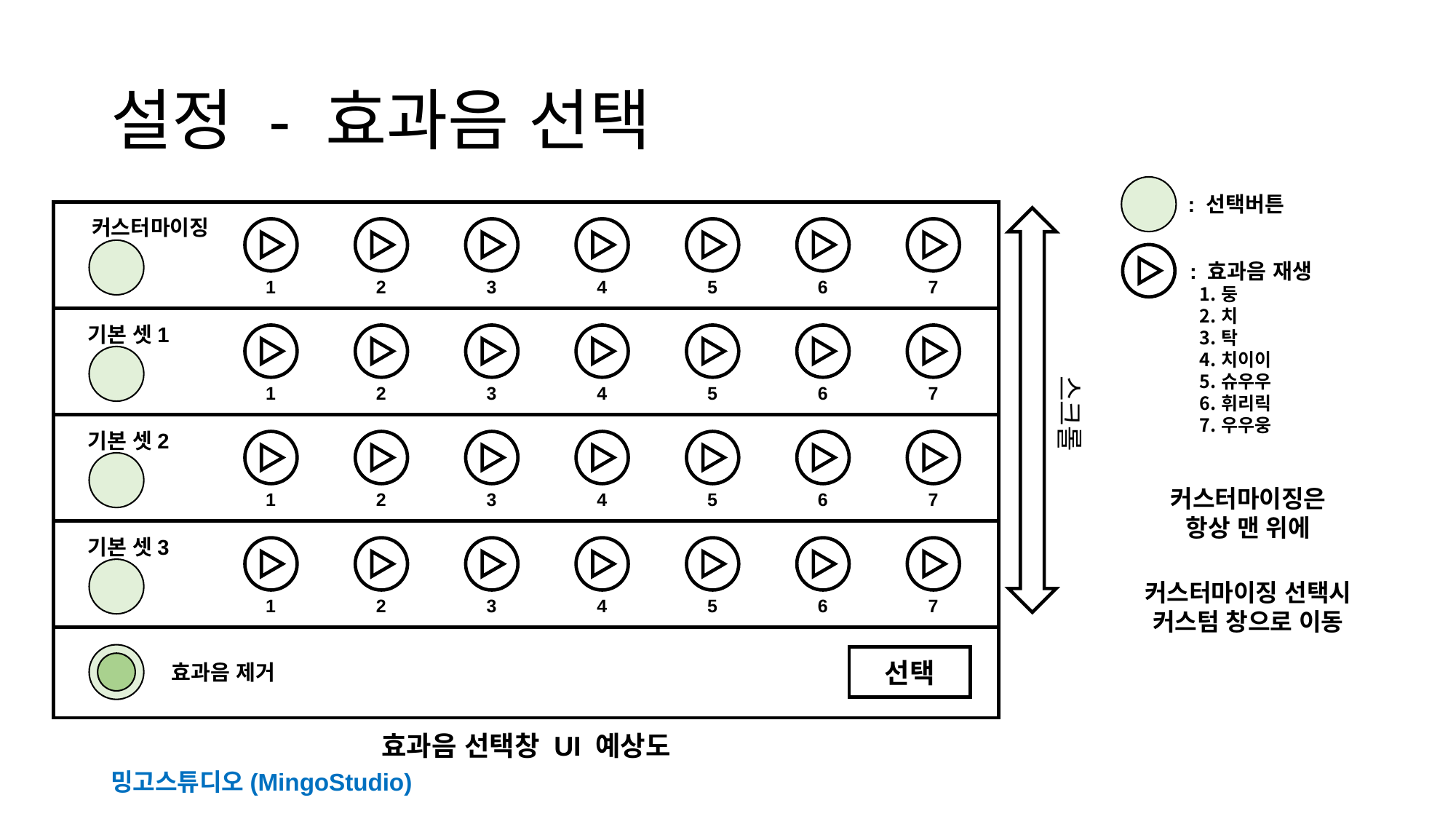

# 설정 - 효과음 선택

: 선택버튼

: 효과음 재생
둥
치
탁
치이이
슈우우
휘리릭
우우웅
커스터마이징은
항상 맨 위에
커스터마이징 선택시
커스텀 창으로 이동

커스터마이징

1
2
3
4
5
6
7

기본 셋1

1
2
3
4
5
6
7

기본 셋2

1
2
3
4
5
6
7

기본 셋3

1
2
3
4
5
6
7

선택

효과음 제거

스크롤
효과음 선택창 UI 예상도
밍고스튜디오(MingoStudio)